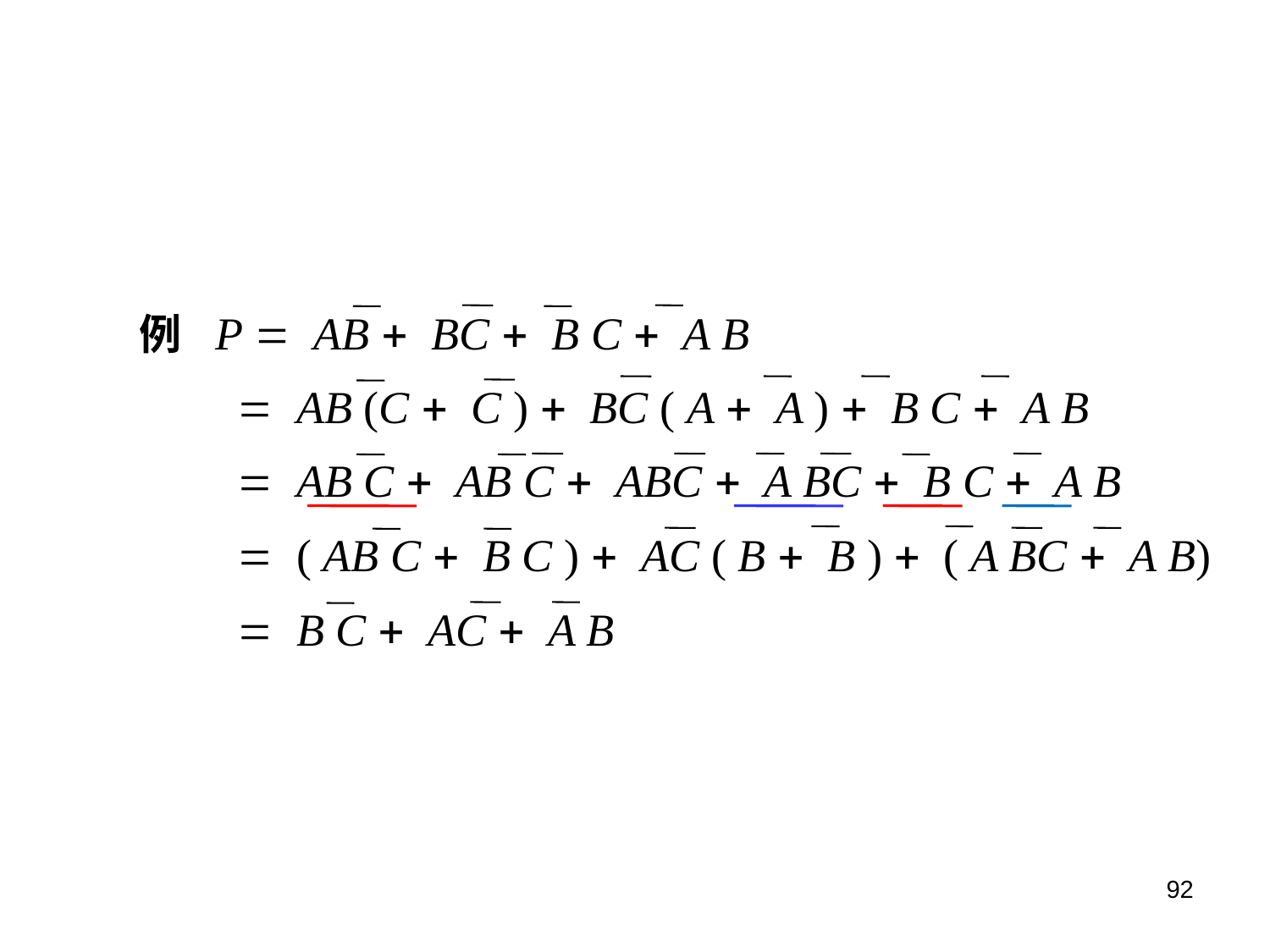

例  P = AB + BC + B C + A B

= AB (C + C ) + BC ( A + A ) + B C + A B
= AB C + AB C + ABC + A BC + B C + A B

= ( AB C + B C ) + AC ( B + B ) + ( A BC + A B)

= B C + AC + A B

92